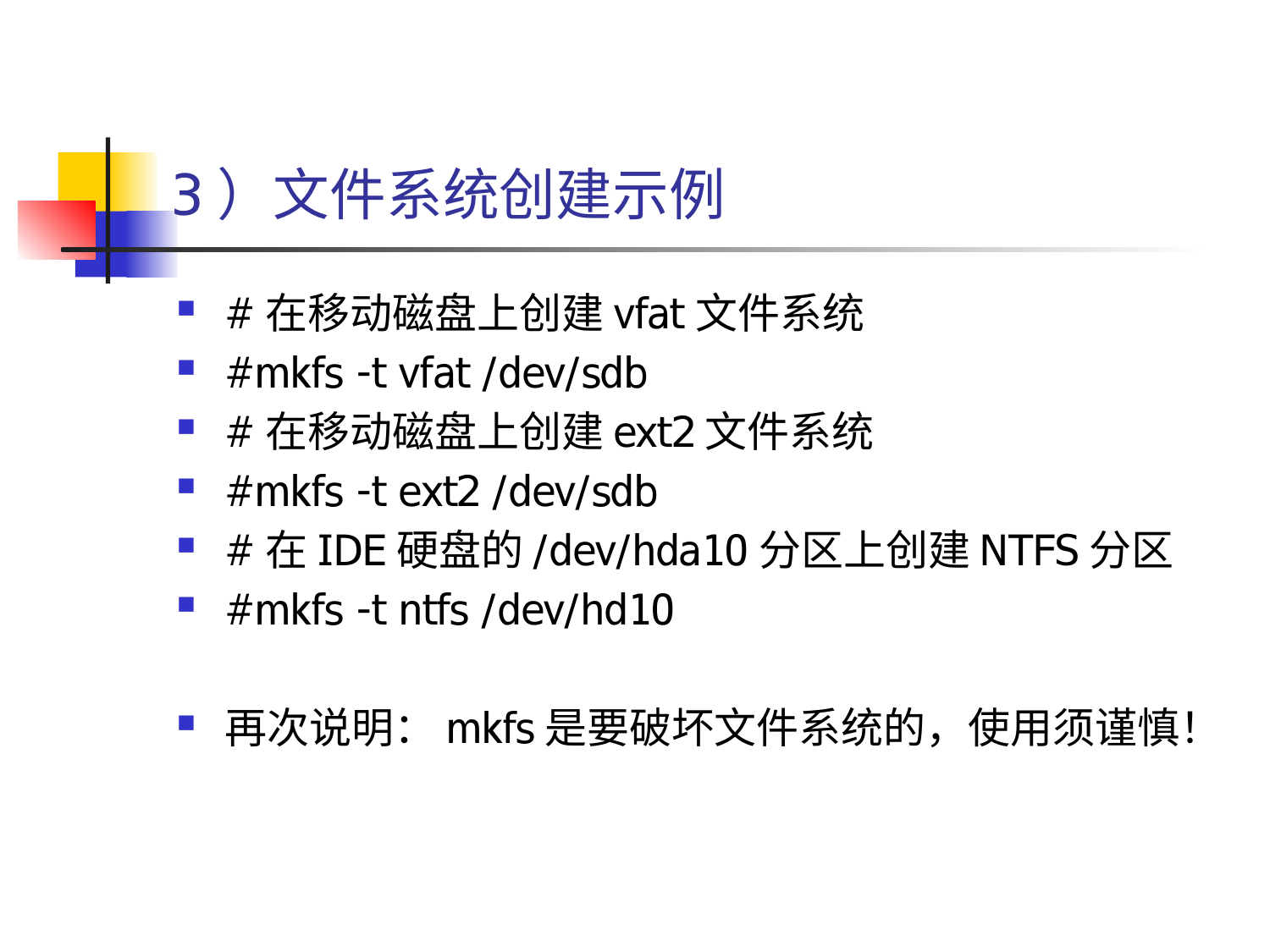

# 3）文件系统创建示例
#在移动磁盘上创建vfat文件系统
#mkfs -t vfat /dev/sdb
#在移动磁盘上创建ext2文件系统
#mkfs -t ext2 /dev/sdb
#在IDE硬盘的/dev/hda10分区上创建NTFS分区
#mkfs -t ntfs /dev/hd10

再次说明：mkfs是要破坏文件系统的，使用须谨慎！